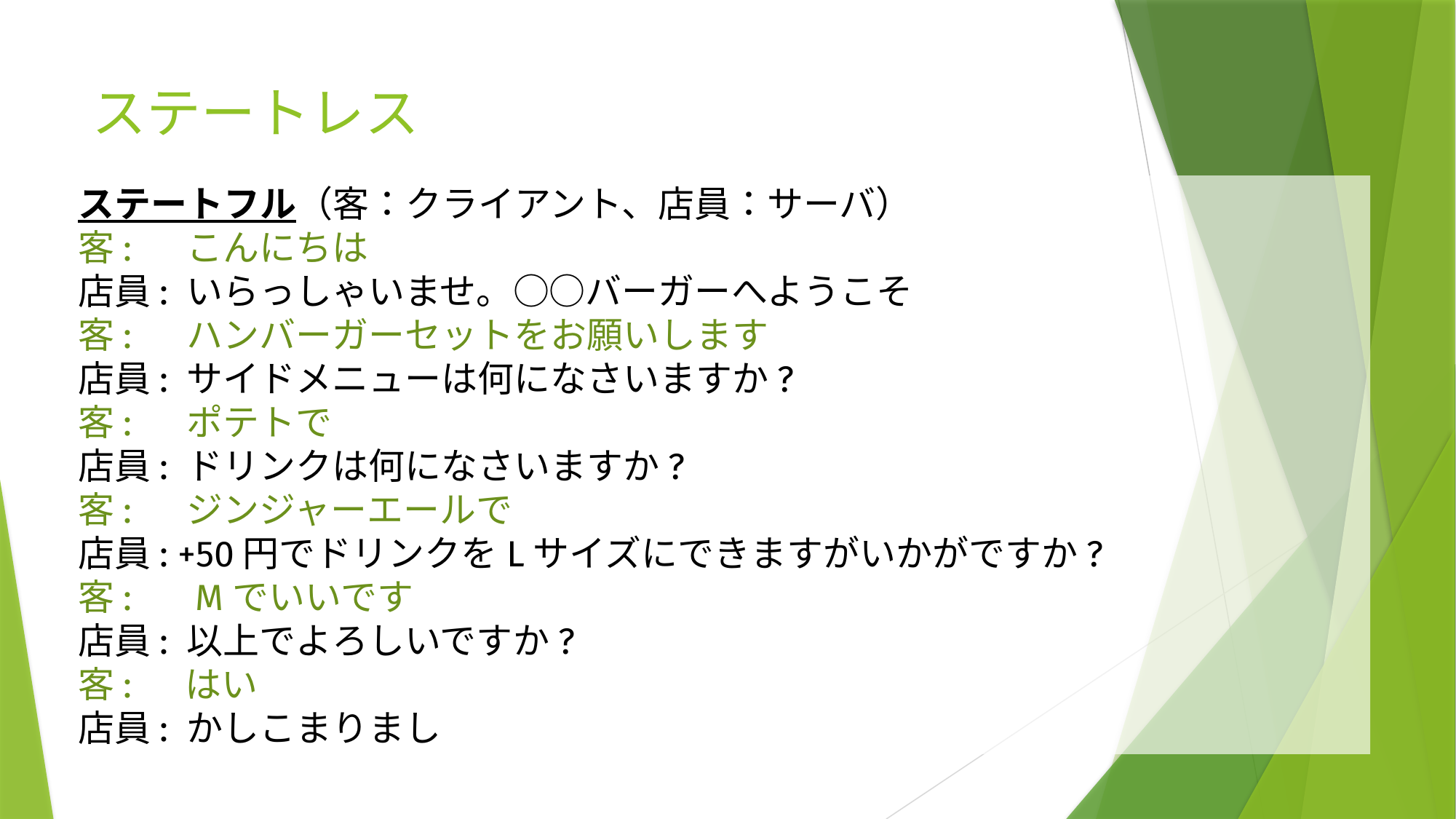

# ステートレス
ステートフル（客：クライアント、店員：サーバ）
客: 　こんにちは
店員: いらっしゃいませ。○○バーガーへようこそ
客: 　ハンバーガーセットをお願いします
店員: サイドメニューは何になさいますか?
客: 　ポテトで
店員: ドリンクは何になさいますか?
客: 　ジンジャーエールで
店員: +50円でドリンクをLサイズにできますがいかがですか?
客: 　Mでいいです
店員: 以上でよろしいですか?
客:　 はい
店員: かしこまりまし